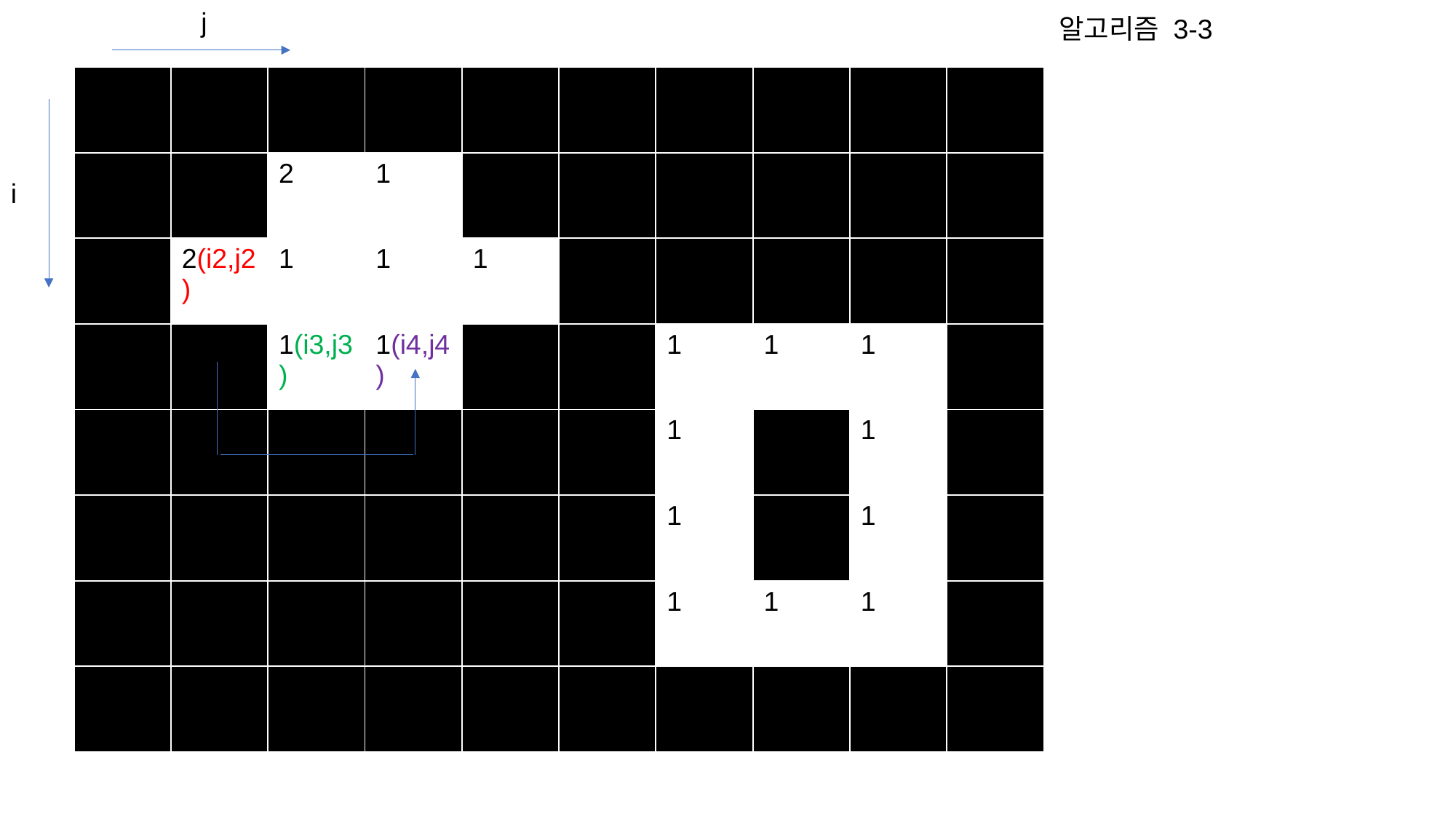

j
알고리즘 3-3
|  |  |  |  |  |  |  |  |  |  |
| --- | --- | --- | --- | --- | --- | --- | --- | --- | --- |
|  |  | 2 | 1 |  |  |  |  |  |  |
|  | 2(i2,j2) | 1 | 1 | 1 |  |  |  |  |  |
|  |  | 1(i3,j3) | 1(i4,j4) |  |  | 1 | 1 | 1 |  |
|  |  |  |  |  |  | 1 |  | 1 |  |
|  |  |  |  |  |  | 1 |  | 1 |  |
|  |  |  |  |  |  | 1 | 1 | 1 |  |
|  |  |  |  |  |  |  |  |  |  |
i